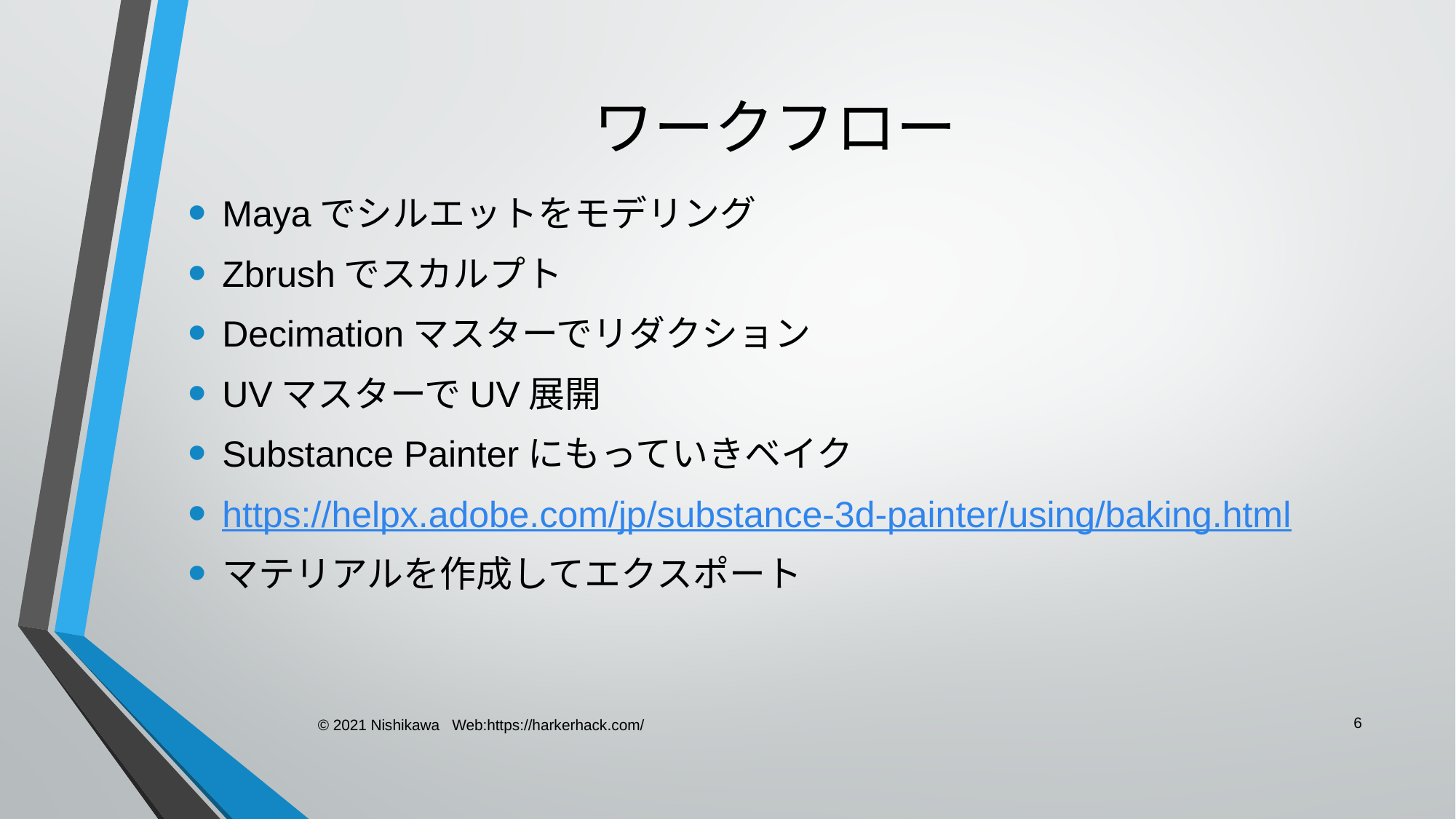

# ワークフロー
Mayaでシルエットをモデリング
Zbrushでスカルプト
Decimationマスターでリダクション
UVマスターでUV展開
Substance Painterにもっていきベイク
https://helpx.adobe.com/jp/substance-3d-painter/using/baking.html
マテリアルを作成してエクスポート

6
© 2021 Nishikawa   Web:https://harkerhack.com/